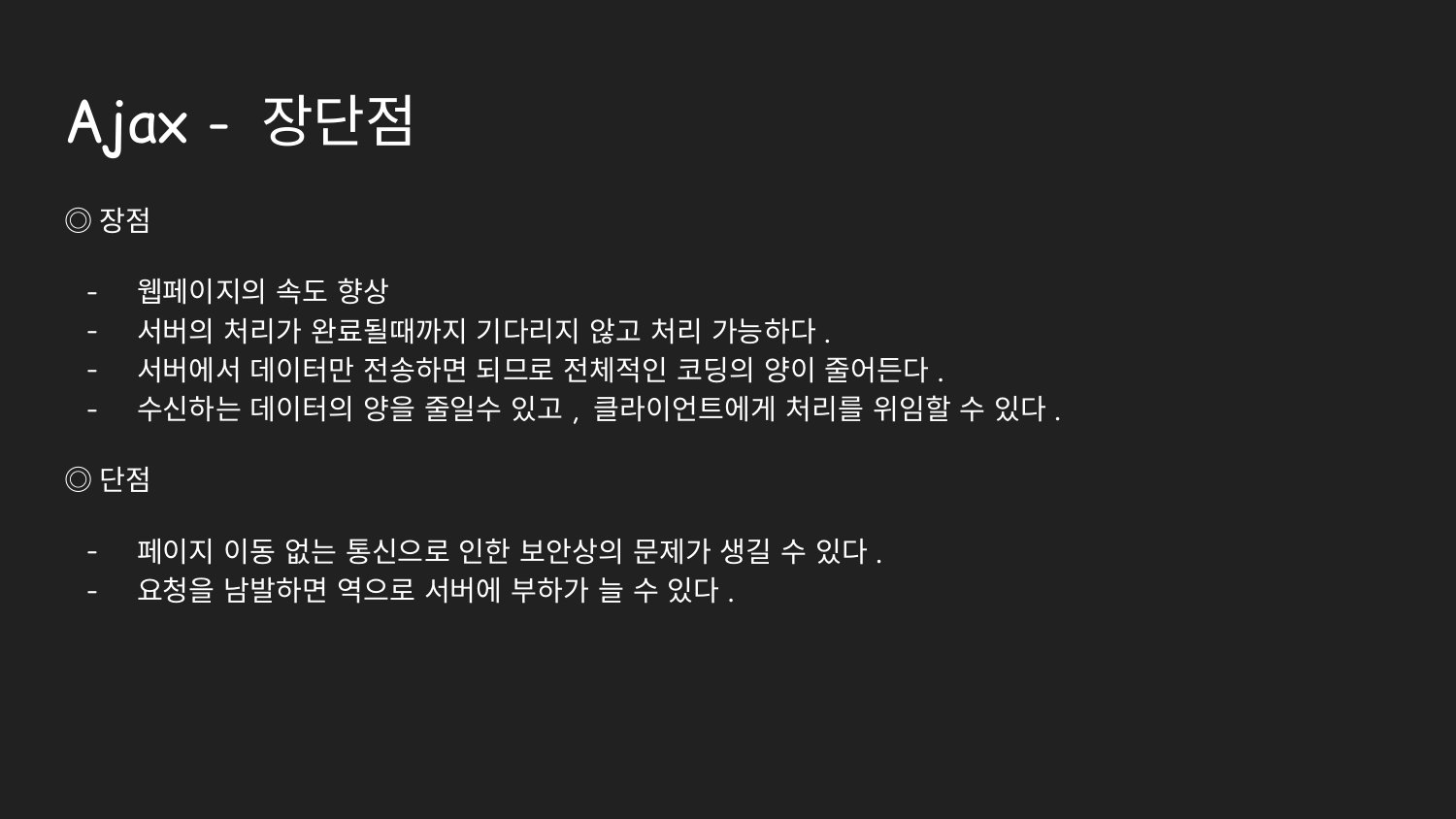

# Ajax - 장단점
◎장점
웹페이지의 속도 향상
서버의 처리가 완료될때까지 기다리지 않고 처리 가능하다.
서버에서 데이터만 전송하면 되므로 전체적인 코딩의 양이 줄어든다.
수신하는 데이터의 양을 줄일수 있고, 클라이언트에게 처리를 위임할 수 있다.
◎단점
페이지 이동 없는 통신으로 인한 보안상의 문제가 생길 수 있다.
요청을 남발하면 역으로 서버에 부하가 늘 수 있다.